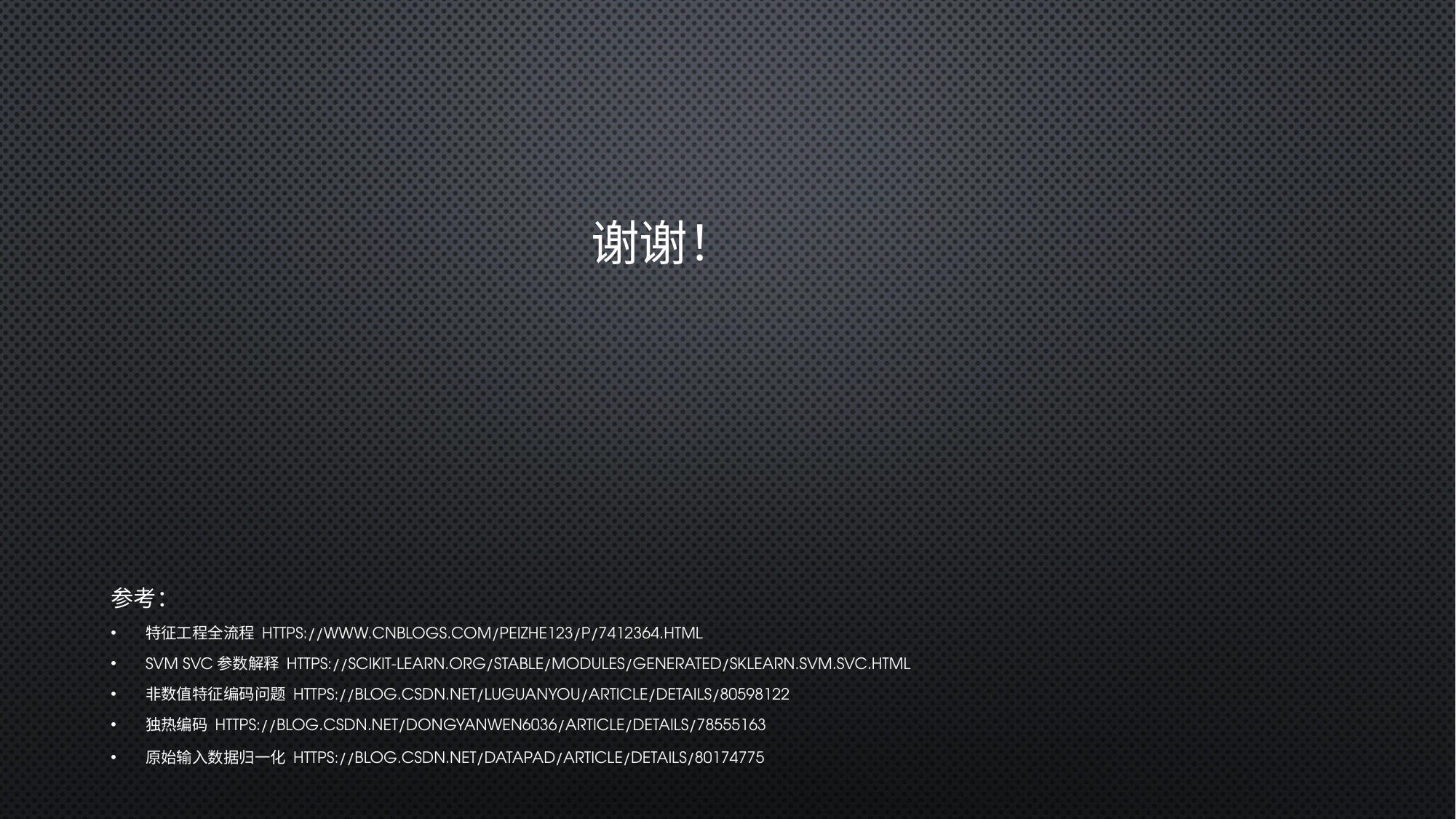

# 谢谢！
参考：
特征工程全流程 https://www.cnblogs.com/peizhe123/p/7412364.html
svm svc参数解释 https://scikit-learn.org/stable/modules/generated/sklearn.svm.SVC.html
非数值特征编码问题 https://blog.csdn.net/luguanyou/article/details/80598122
独热编码 https://blog.csdn.net/dongyanwen6036/article/details/78555163
原始输入数据归一化 https://blog.csdn.net/Datapad/article/details/80174775